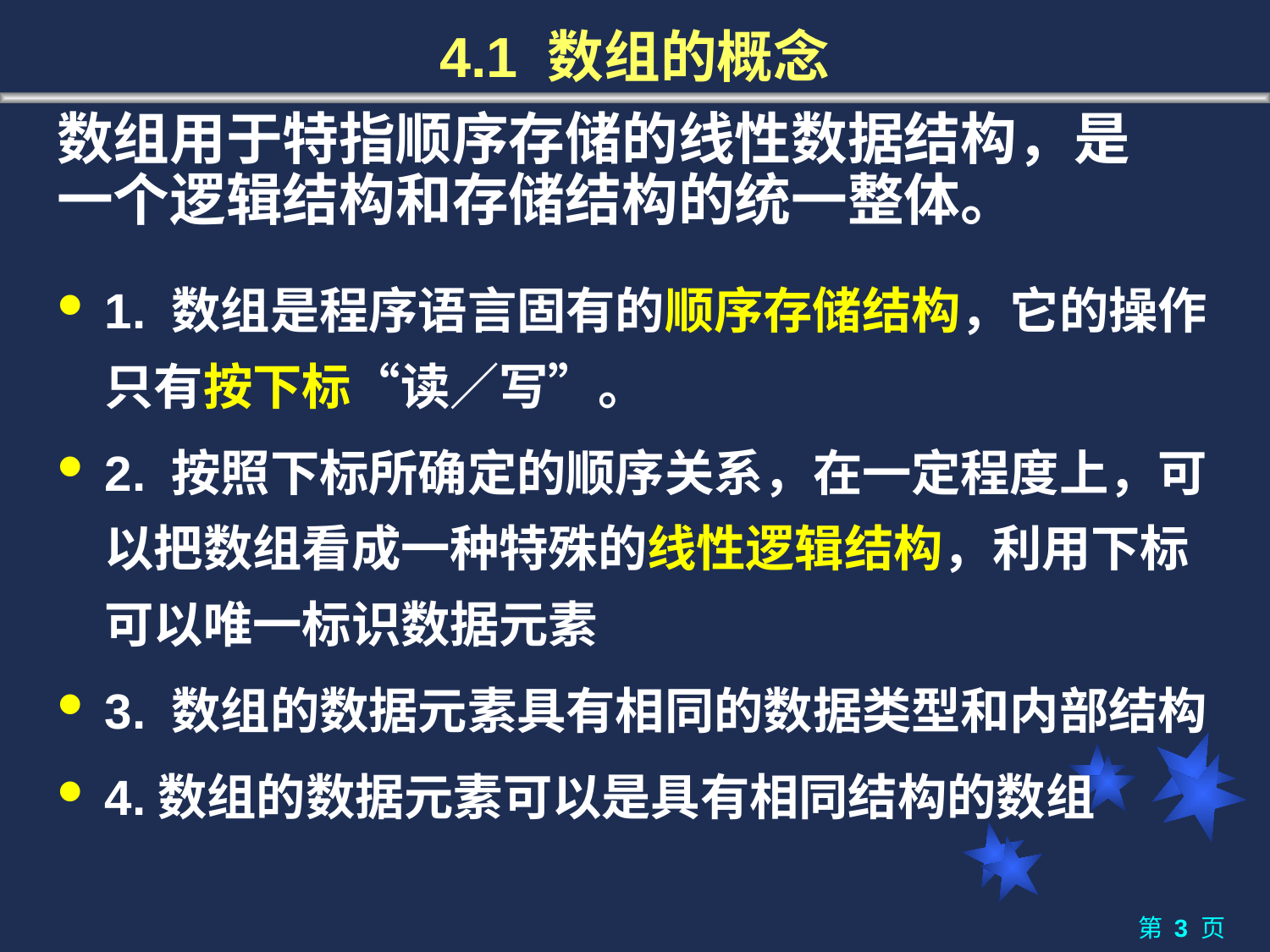

# 4.1 数组的概念
数组用于特指顺序存储的线性数据结构，是一个逻辑结构和存储结构的统一整体。

1. 数组是程序语言固有的顺序存储结构，它的操作只有按下标“读／写”。
2. 按照下标所确定的顺序关系，在一定程度上，可以把数组看成一种特殊的线性逻辑结构，利用下标可以唯一标识数据元素
3. 数组的数据元素具有相同的数据类型和内部结构
4.数组的数据元素可以是具有相同结构的数组

第 3 页